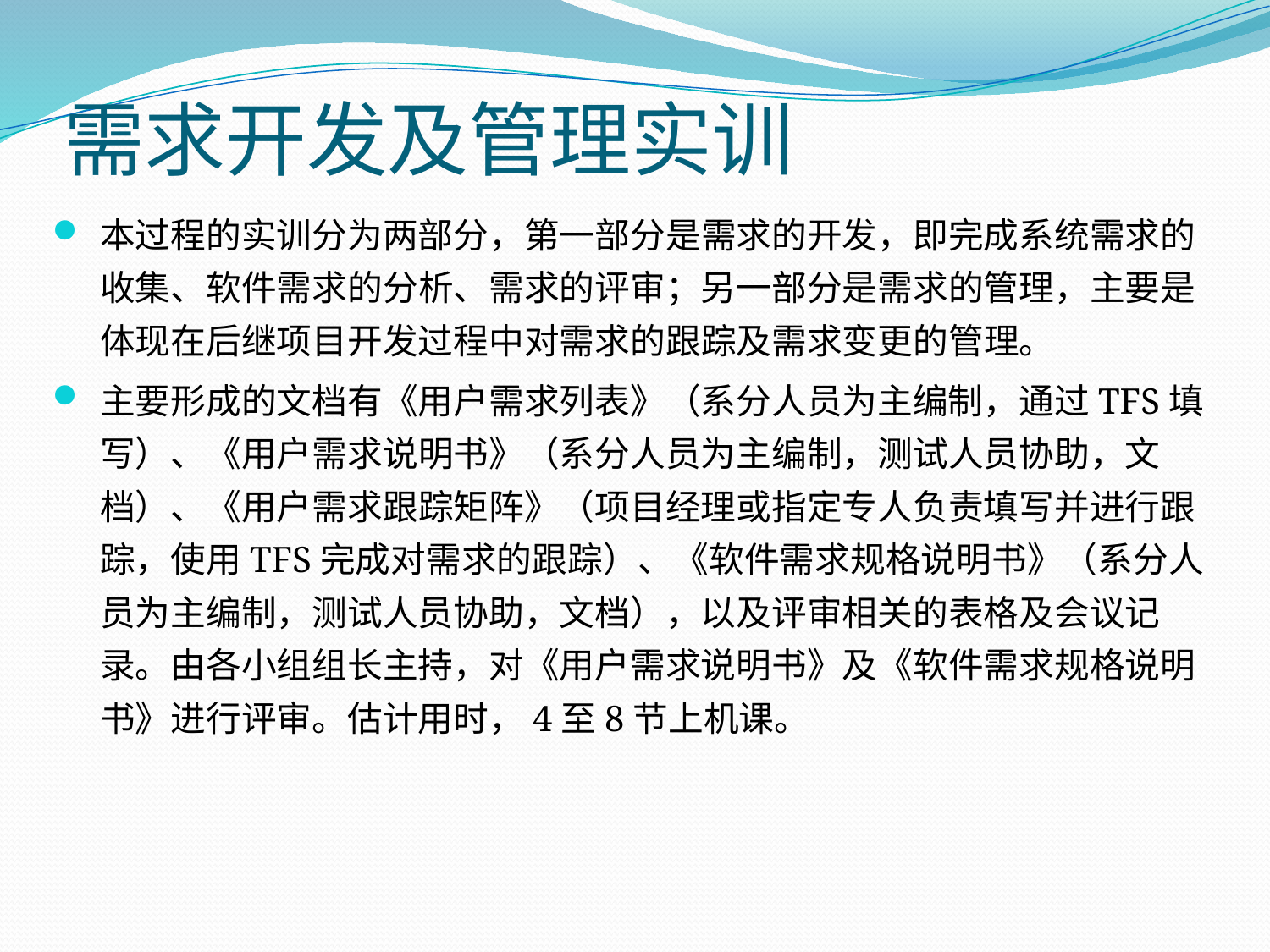

需求开发及管理实训
本过程的实训分为两部分，第一部分是需求的开发，即完成系统需求的收集、软件需求的分析、需求的评审；另一部分是需求的管理，主要是体现在后继项目开发过程中对需求的跟踪及需求变更的管理。
主要形成的文档有《用户需求列表》（系分人员为主编制，通过TFS填写）、《用户需求说明书》（系分人员为主编制，测试人员协助，文档）、《用户需求跟踪矩阵》（项目经理或指定专人负责填写并进行跟踪，使用TFS完成对需求的跟踪）、《软件需求规格说明书》（系分人员为主编制，测试人员协助，文档），以及评审相关的表格及会议记录。由各小组组长主持，对《用户需求说明书》及《软件需求规格说明书》进行评审。估计用时，4至8节上机课。